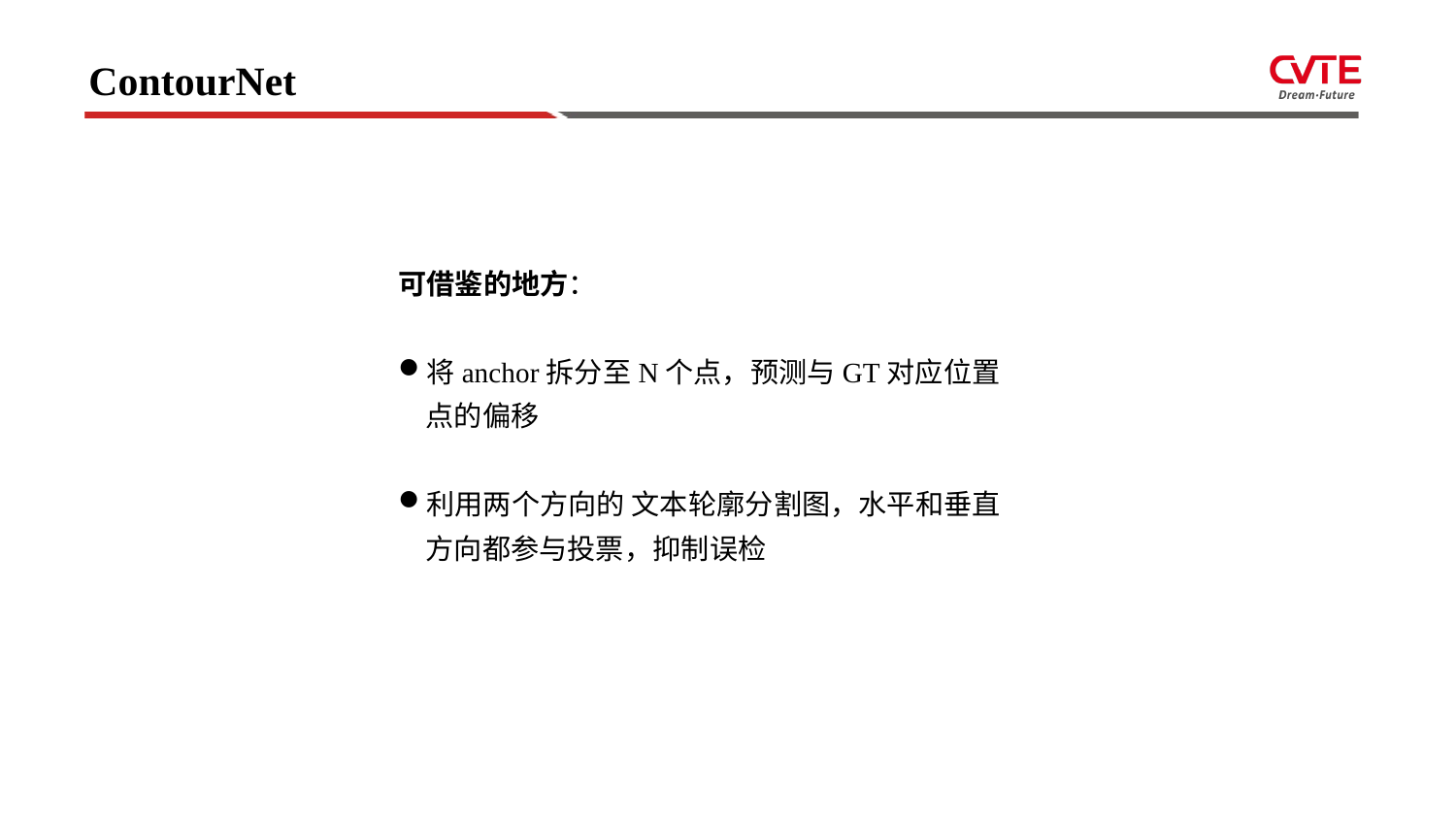

# ContourNet
可借鉴的地方：

将anchor拆分至N个点，预测与GT对应位置点的偏移

利用两个方向的 文本轮廓分割图，水平和垂直方向都参与投票，抑制误检